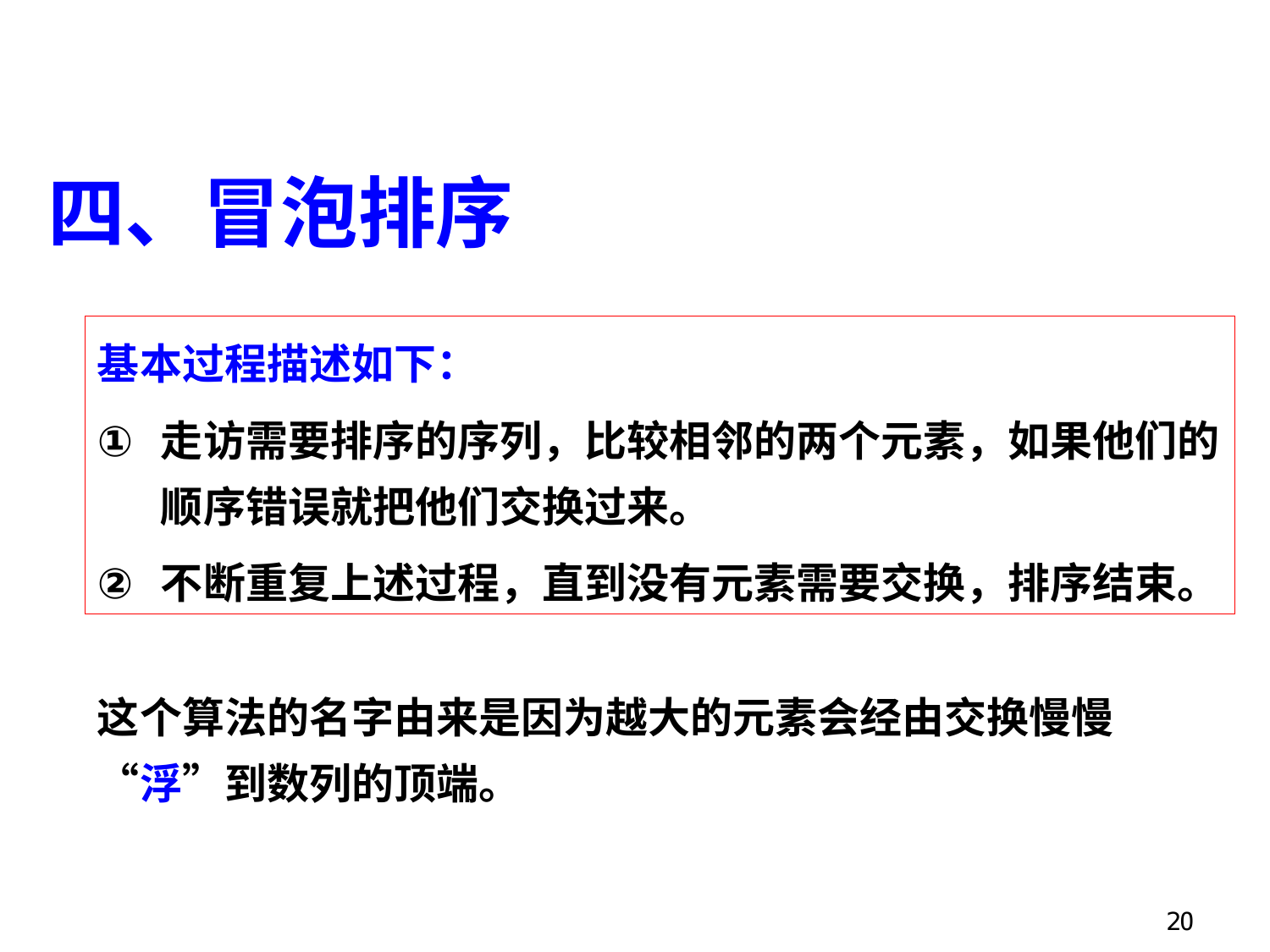

# 四、冒泡排序
基本过程描述如下：
走访需要排序的序列，比较相邻的两个元素，如果他们的顺序错误就把他们交换过来。
不断重复上述过程，直到没有元素需要交换，排序结束。
这个算法的名字由来是因为越大的元素会经由交换慢慢“浮”到数列的顶端。
20